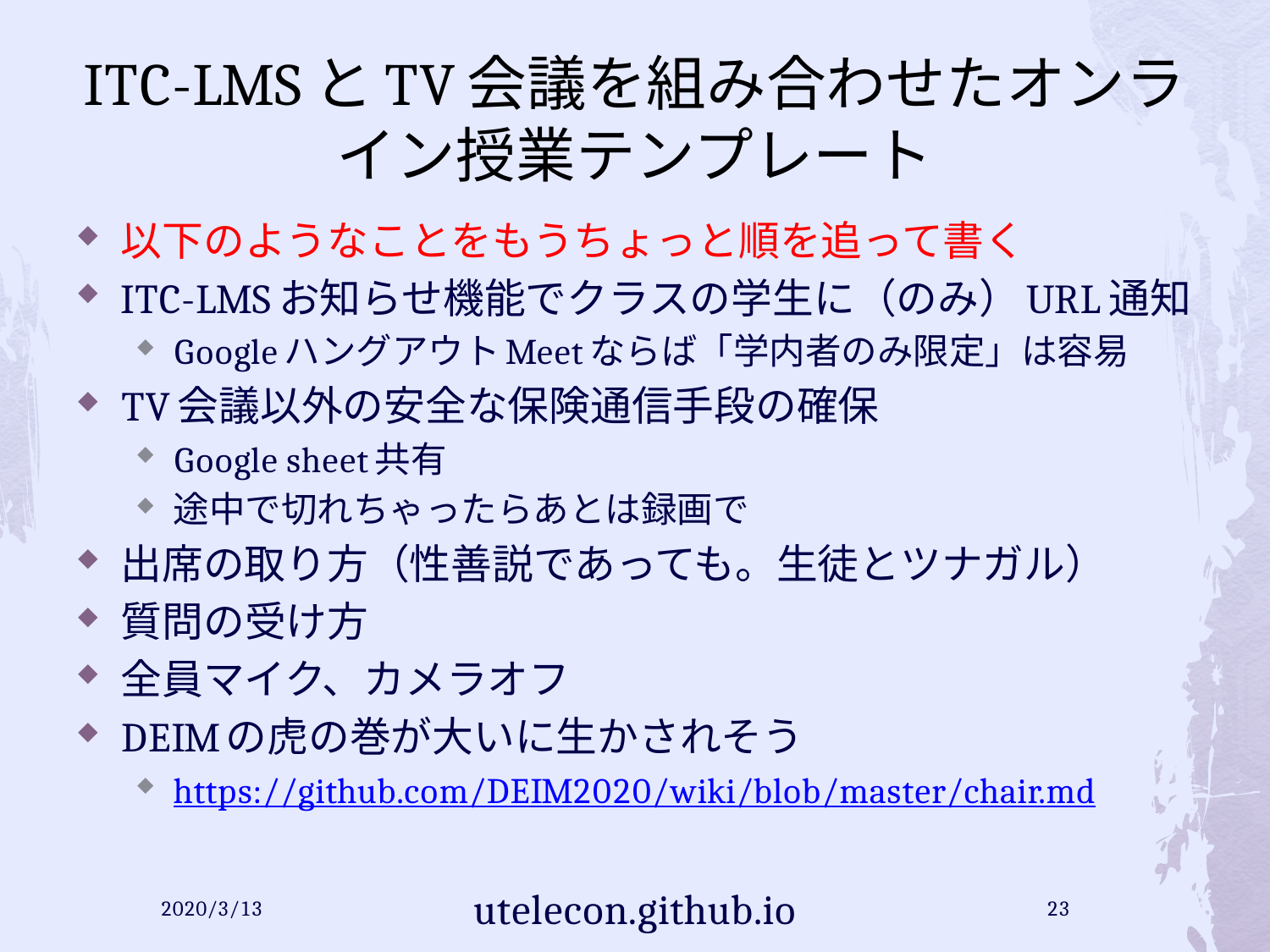

# ITC-LMSとTV会議を組み合わせたオンライン授業テンプレート
以下のようなことをもうちょっと順を追って書く
ITC-LMSお知らせ機能でクラスの学生に（のみ）URL通知
GoogleハングアウトMeetならば「学内者のみ限定」は容易
TV会議以外の安全な保険通信手段の確保
Google sheet共有
途中で切れちゃったらあとは録画で
出席の取り方（性善説であっても。生徒とツナガル）
質問の受け方
全員マイク、カメラオフ
DEIMの虎の巻が大いに生かされそう
https://github.com/DEIM2020/wiki/blob/master/chair.md
2020/3/13
utelecon.github.io
23